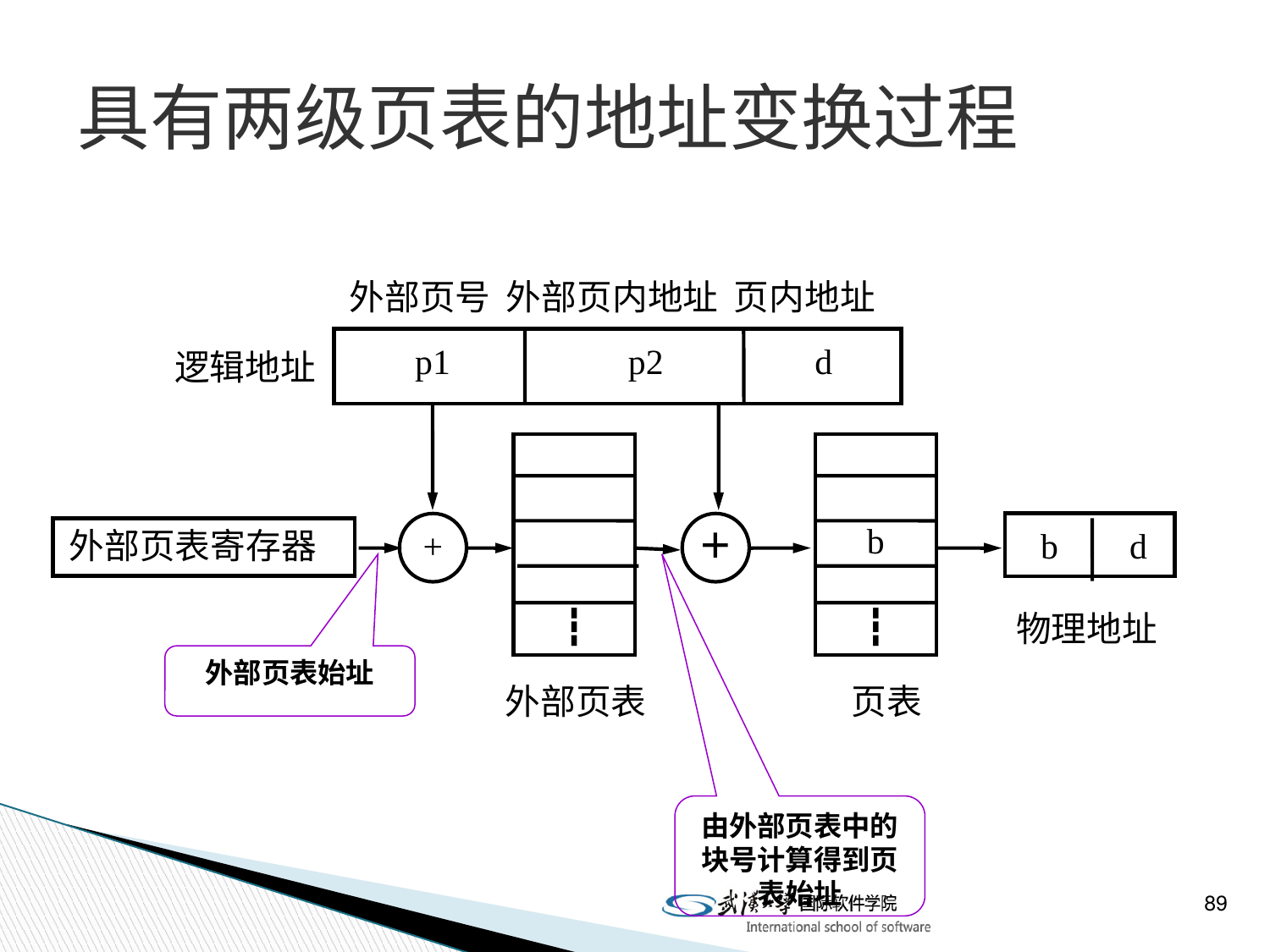

# 具有两级页表的地址变换过程

外部页号  外部页内地址  页内地址
        p1                    p2                 d

逻辑地址

┇

b

┇

    b        d
+
＋
 外部页表寄存器

物理地址
外部页表始址
外部页表
页表
由外部页表中的块号计算得到页表始址